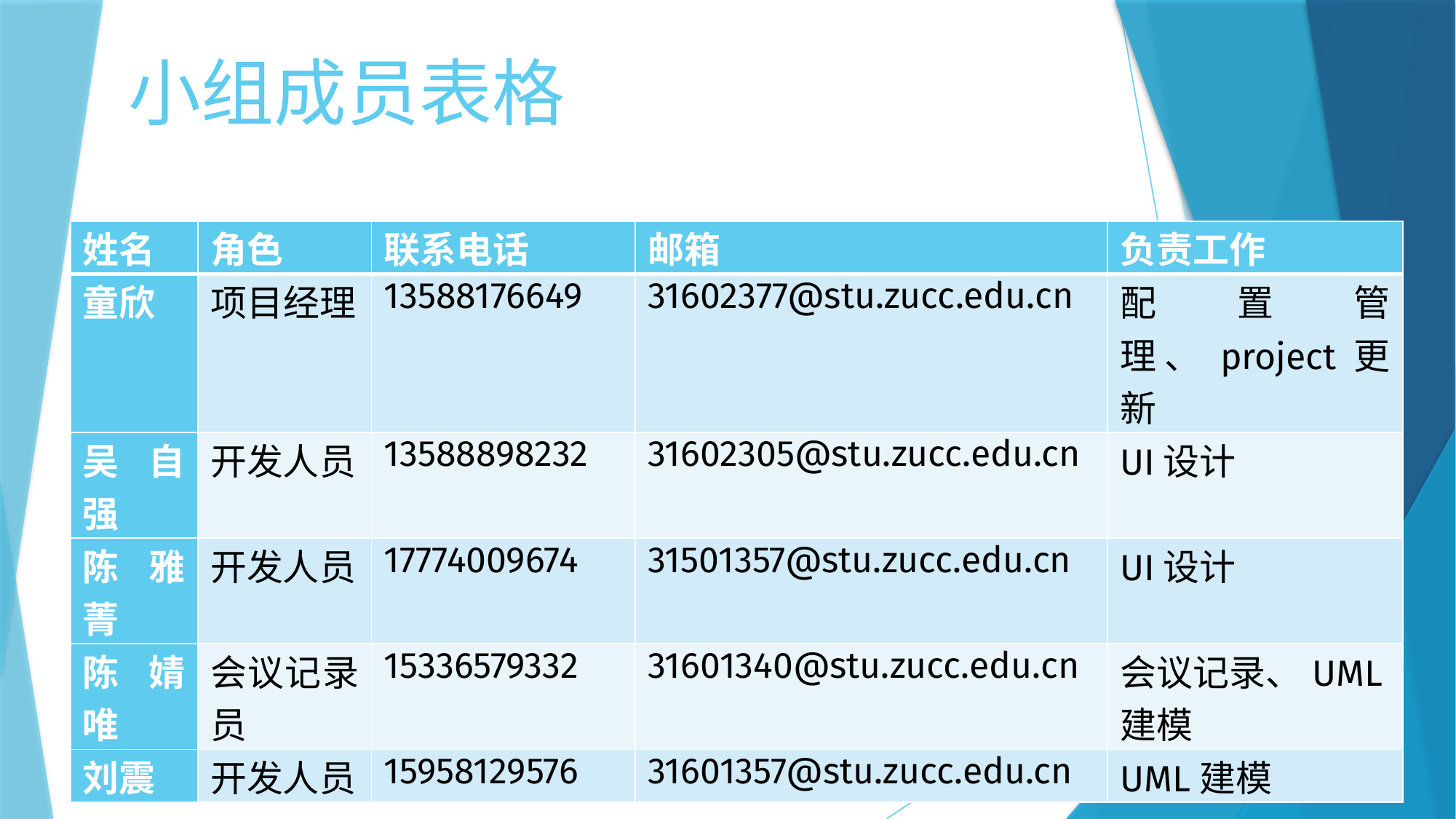

小组成员表格
| 姓名 | 角色 | 联系电话 | 邮箱 | 负责工作 |
| --- | --- | --- | --- | --- |
| 童欣 | 项目经理 | 13588176649 | 31602377@stu.zucc.edu.cn | 配置管理、project更新 |
| 吴自强 | 开发人员 | 13588898232 | 31602305@stu.zucc.edu.cn | UI设计 |
| 陈雅菁 | 开发人员 | 17774009674 | 31501357@stu.zucc.edu.cn | UI设计 |
| 陈婧唯 | 会议记录员 | 15336579332 | 31601340@stu.zucc.edu.cn | 会议记录、UML建模 |
| 刘震 | 开发人员 | 15958129576 | 31601357@stu.zucc.edu.cn | UML建模 |